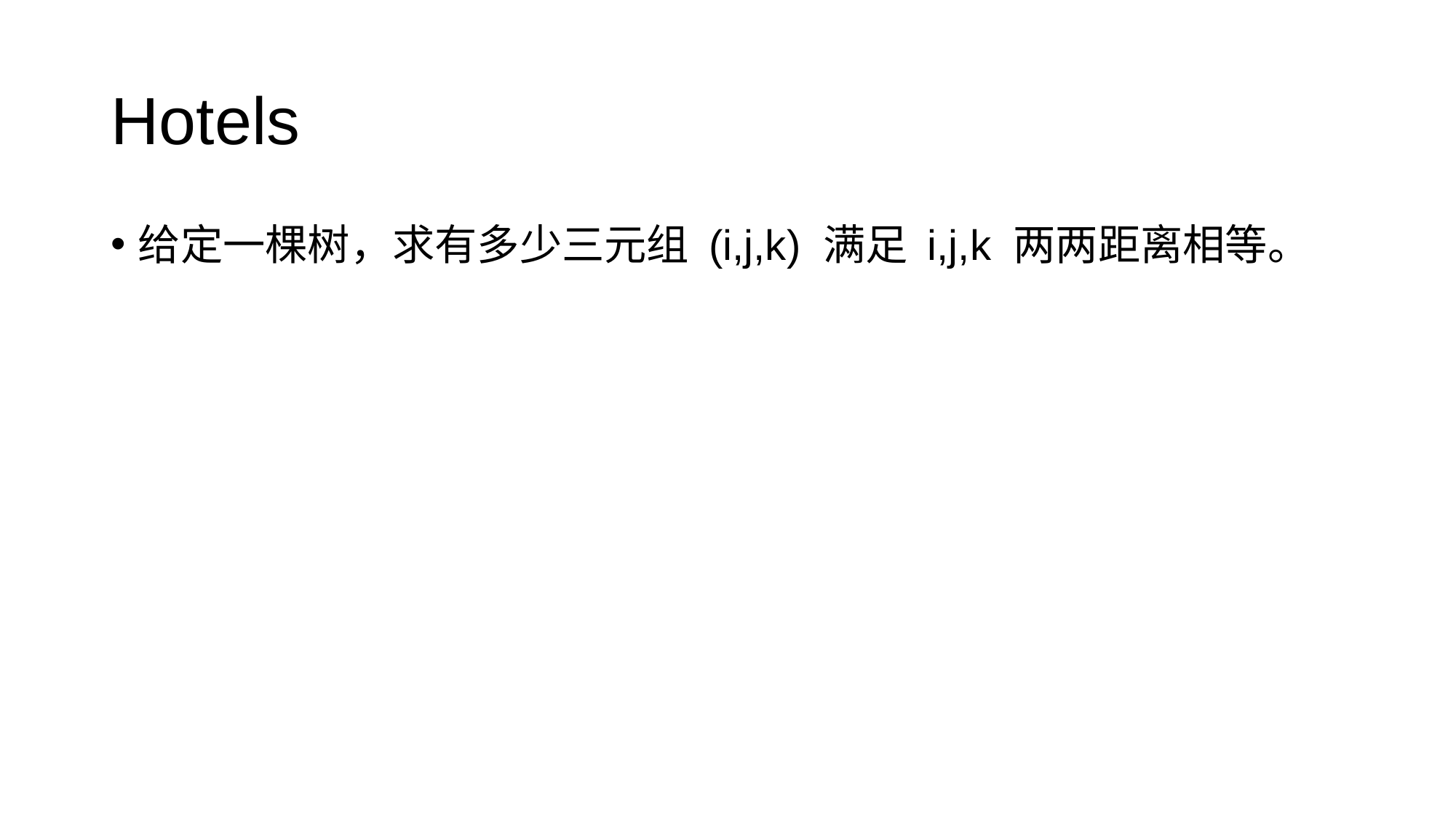

# Hotels
给定一棵树，求有多少三元组 (i,j,k) 满足 i,j,k 两两距离相等。